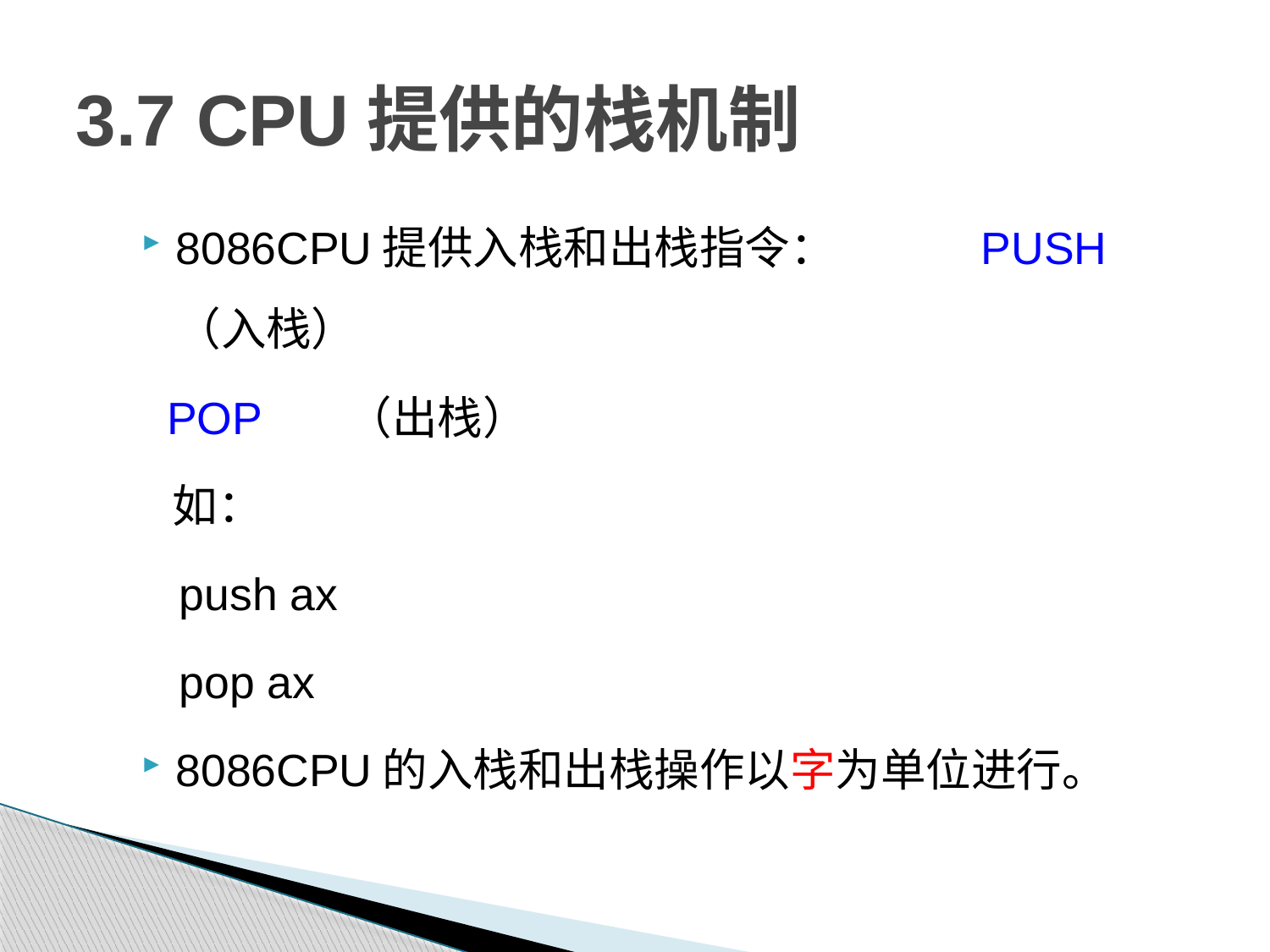

# 3.7 CPU提供的栈机制
8086CPU提供入栈和出栈指令： 		       PUSH     （入栈）
  POP      （出栈）
  如：
   push ax
   pop ax
8086CPU的入栈和出栈操作以字为单位进行。